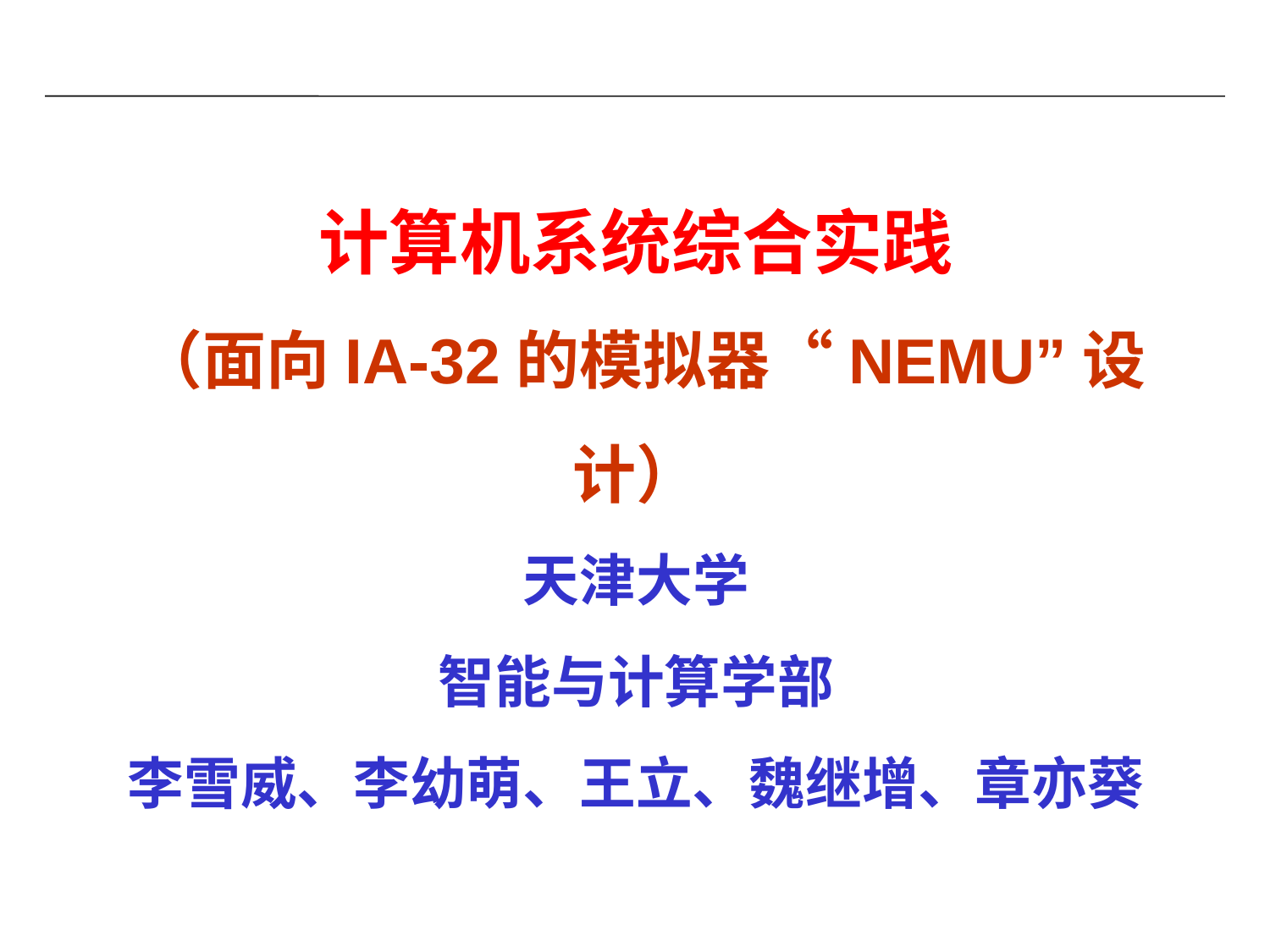

# 计算机系统综合实践 （面向IA-32的模拟器“NEMU”设计） 天津大学 智能与计算学部 李雪威、李幼萌、王立、魏继增、章亦葵